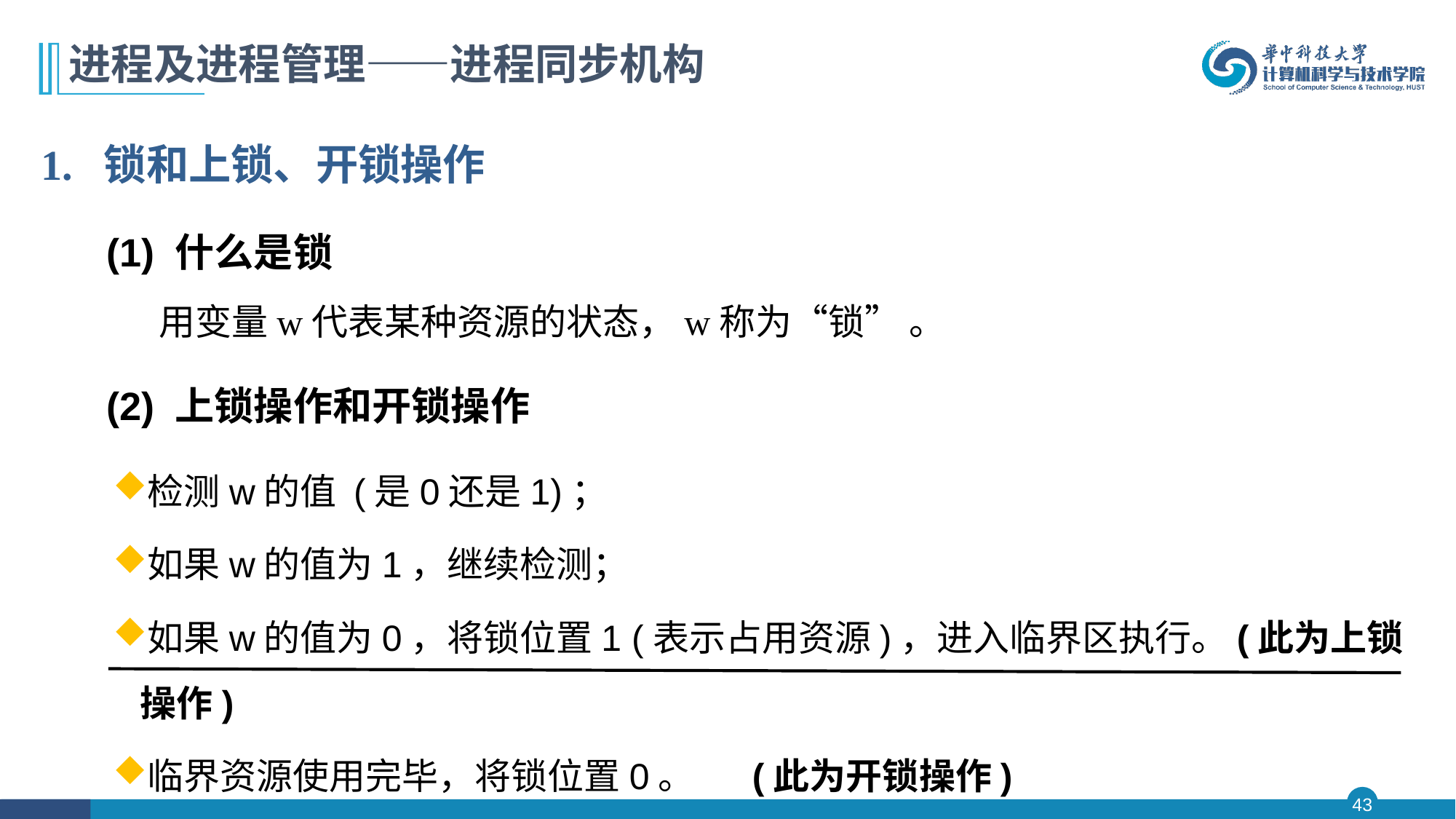

# 进程及进程管理——进程同步机构
1.  锁和上锁、开锁操作
      (1) 什么是锁
	       用变量w代表某种资源的状态，w称为“锁” 。
      (2) 上锁操作和开锁操作
检测w的值 (是0还是1)；
如果w的值为1，继续检测；
如果w的值为0，将锁位置1 (表示占用资源)，进入临界区执行。(此为上锁操作)
临界资源使用完毕，将锁位置0。      (此为开锁操作)